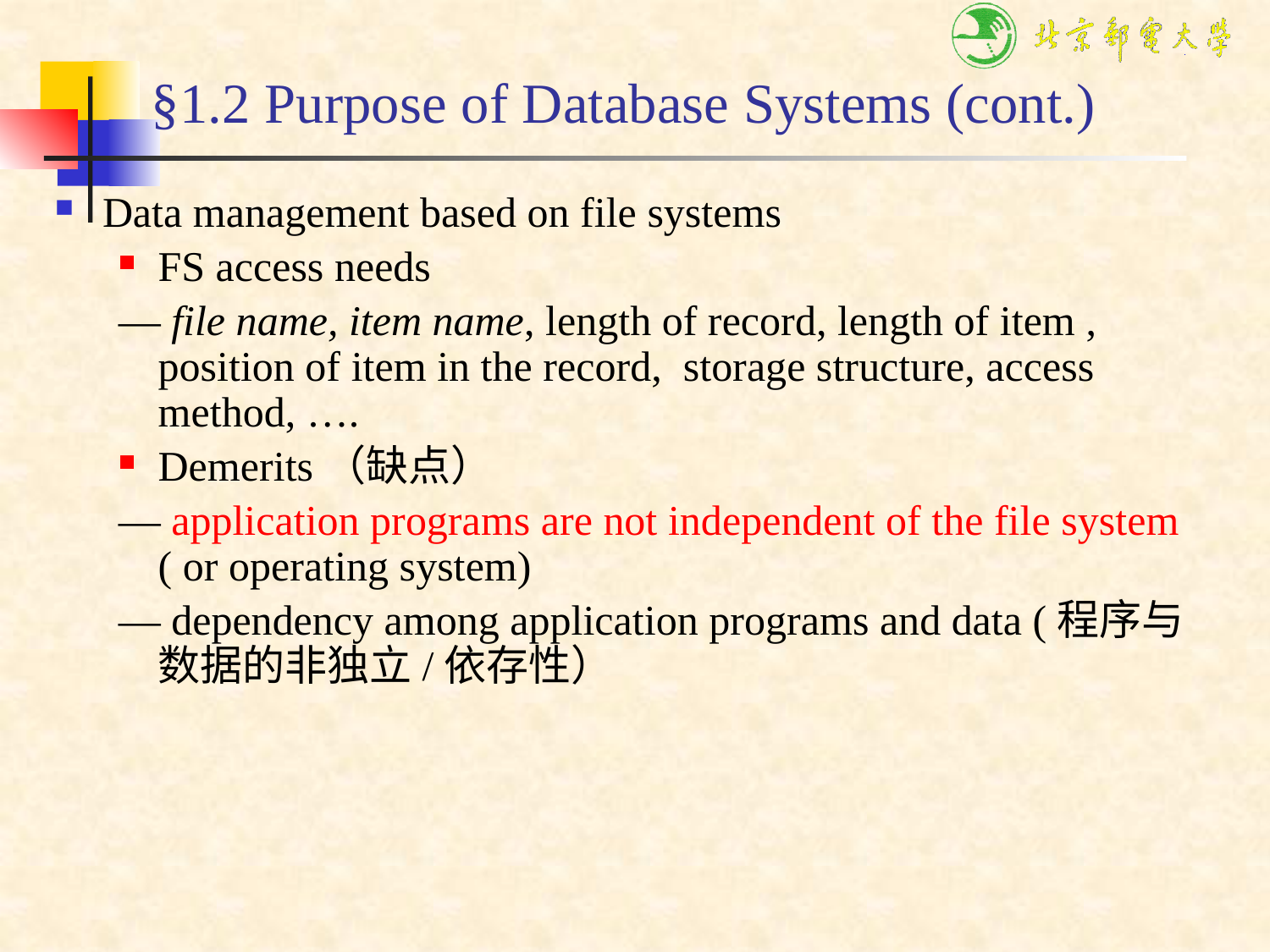

# §1.2 Purpose of Database Systems (cont.)
Data management based on file systems
FS access needs
— file name, item name, length of record, length of item , position of item in the record,  storage structure, access method, ….
Demerits（缺点）
— application programs are not independent of the file system ( or operating system)
— dependency among application programs and data (程序与数据的非独立/依存性）
26